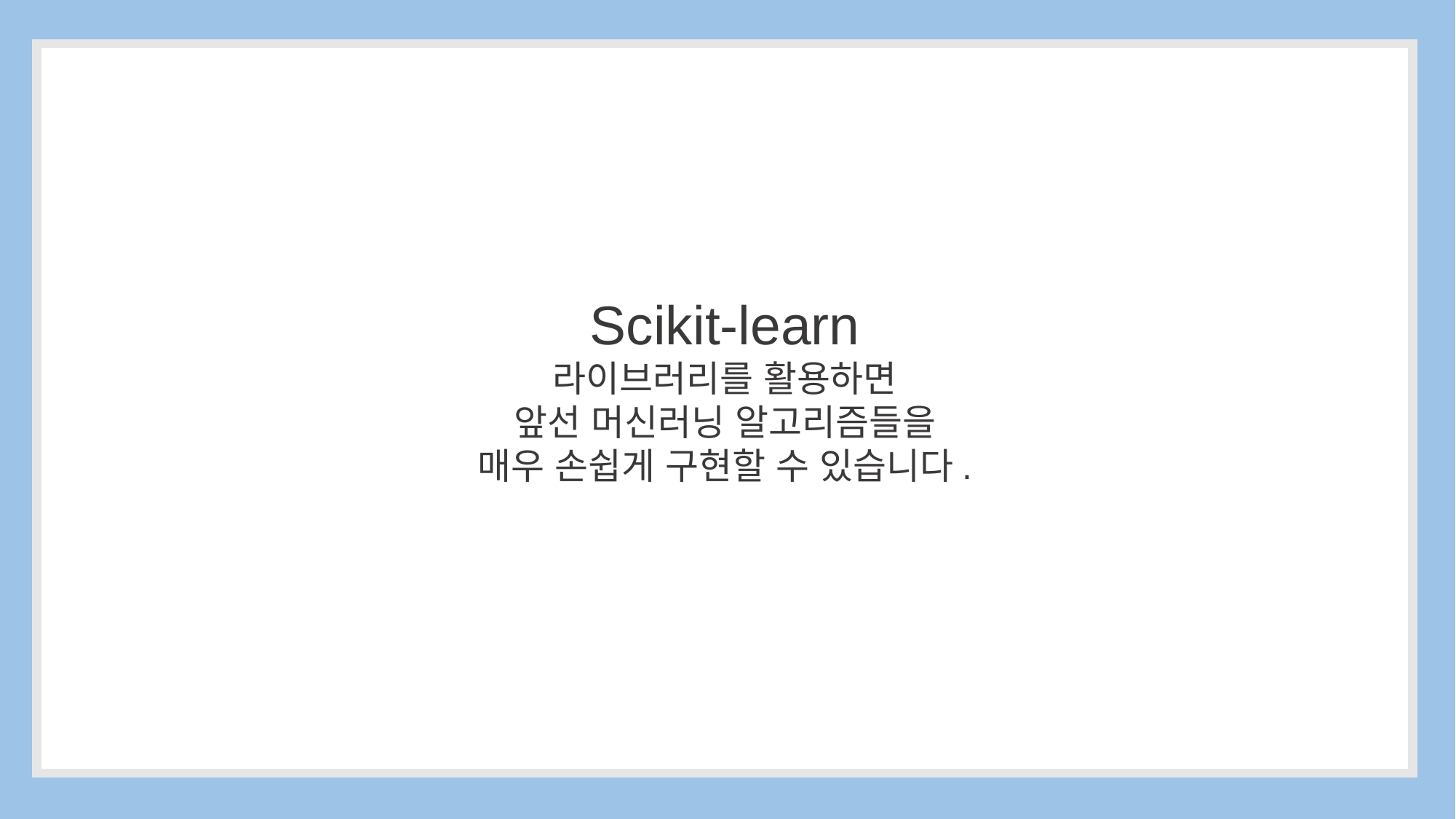

Scikit-learn
라이브러리를 활용하면
앞선 머신러닝 알고리즘들을
매우 손쉽게 구현할 수 있습니다.